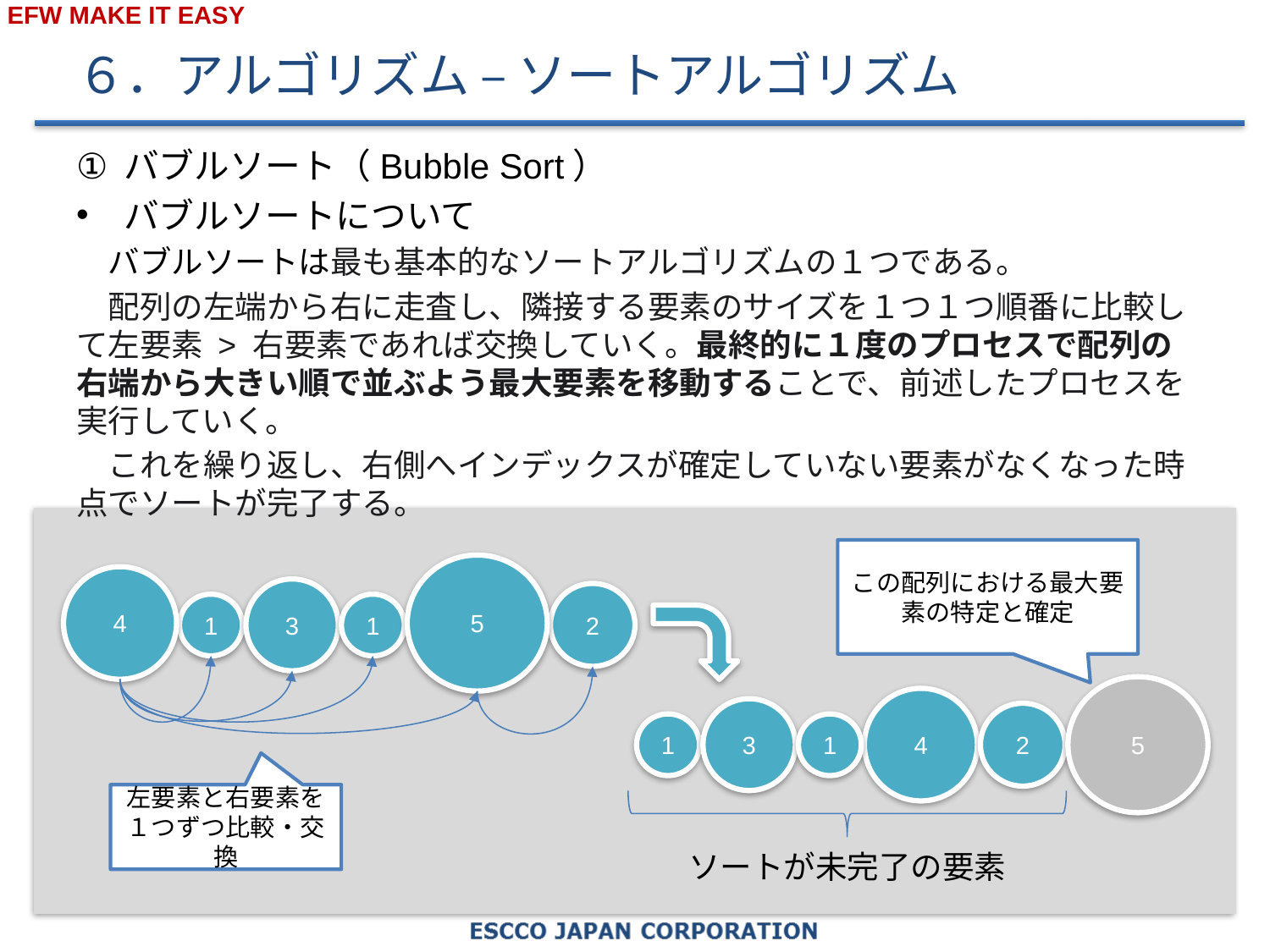

# ６．アルゴリズム – ソートアルゴリズム
バブルソート（Bubble Sort）
バブルソートについて
　バブルソートは最も基本的なソートアルゴリズムの１つである。
　配列の左端から右に走査し、隣接する要素のサイズを１つ１つ順番に比較して左要素 > 右要素であれば交換していく。最終的に１度のプロセスで配列の右端から大きい順で並ぶよう最大要素を移動することで、前述したプロセスを実行していく。
　これを繰り返し、右側へインデックスが確定していない要素がなくなった時点でソートが完了する。

この配列における最大要素の特定と確定
5
4
3
2
1
1

5
4
3
2
1
1
左要素と右要素を１つずつ比較・交換
ソートが未完了の要素